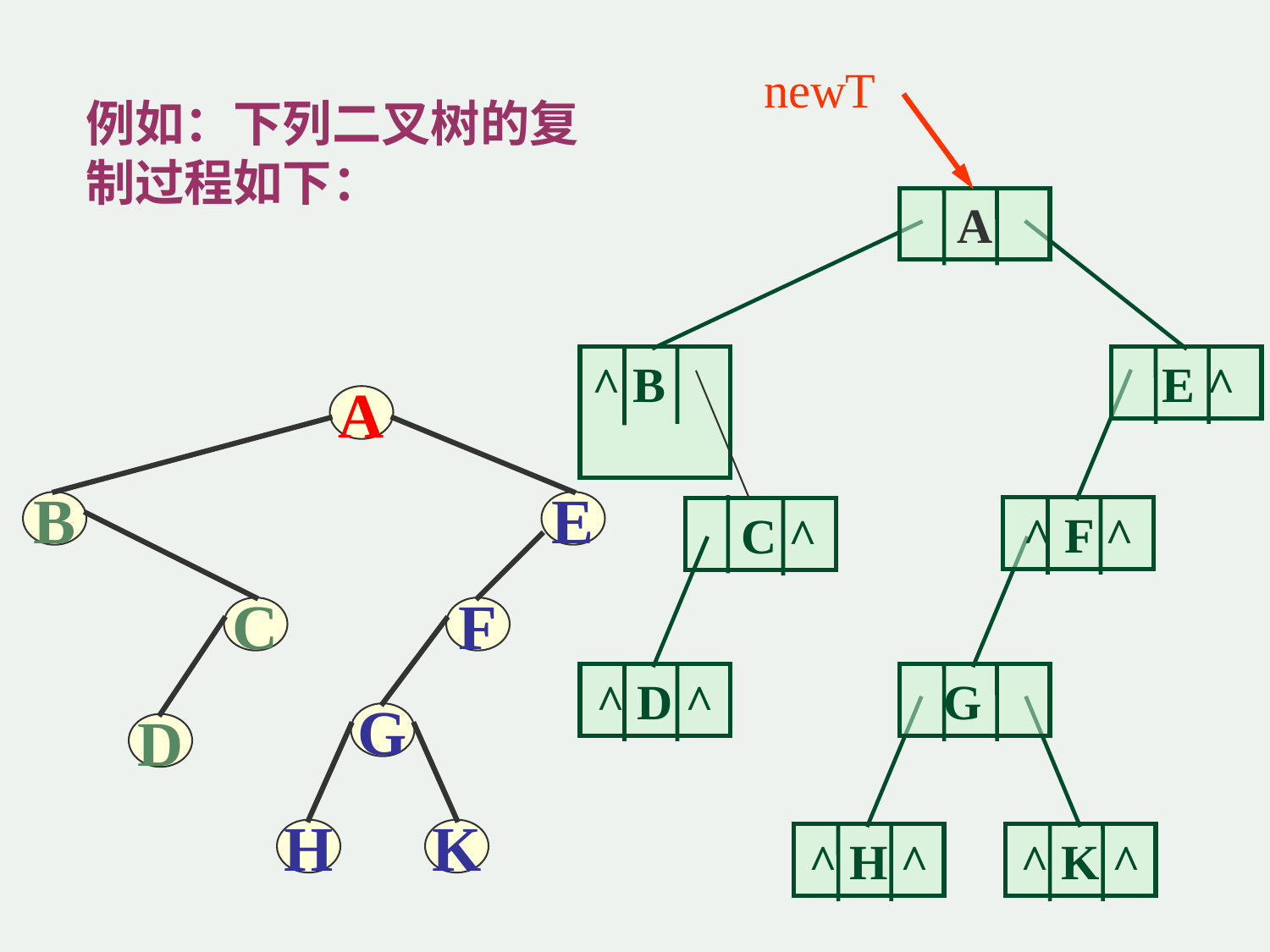

newT
例如：下列二叉树的复制过程如下：

A

^ B
   E ^

A

B
E

^ F ^
   C ^

C
F

^ D ^
G

G
D

H
K
^ H ^
^ K ^